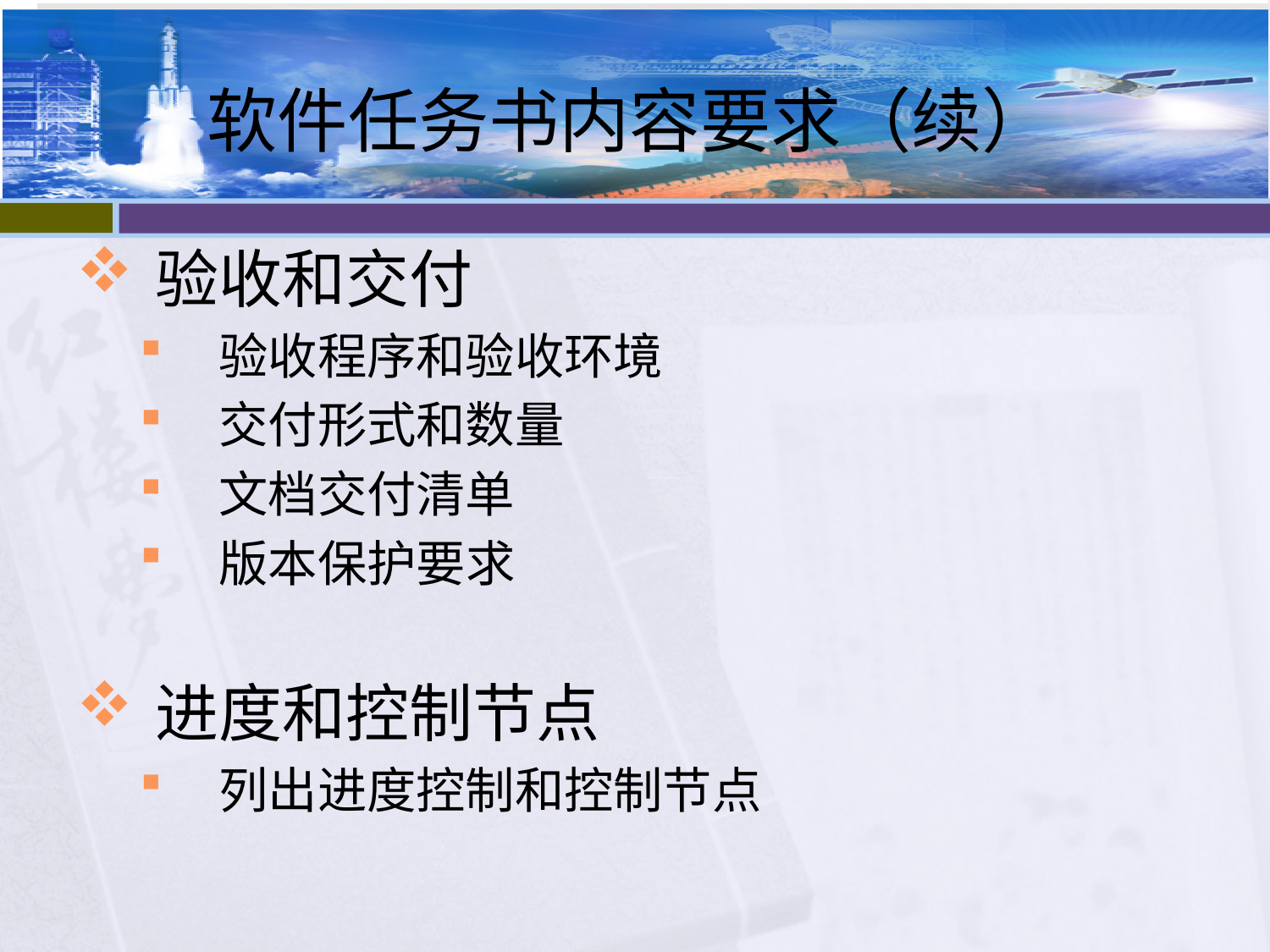

# 软件任务书内容要求（续）

验收和交付
验收程序和验收环境
交付形式和数量
文档交付清单
版本保护要求

进度和控制节点
列出进度控制和控制节点